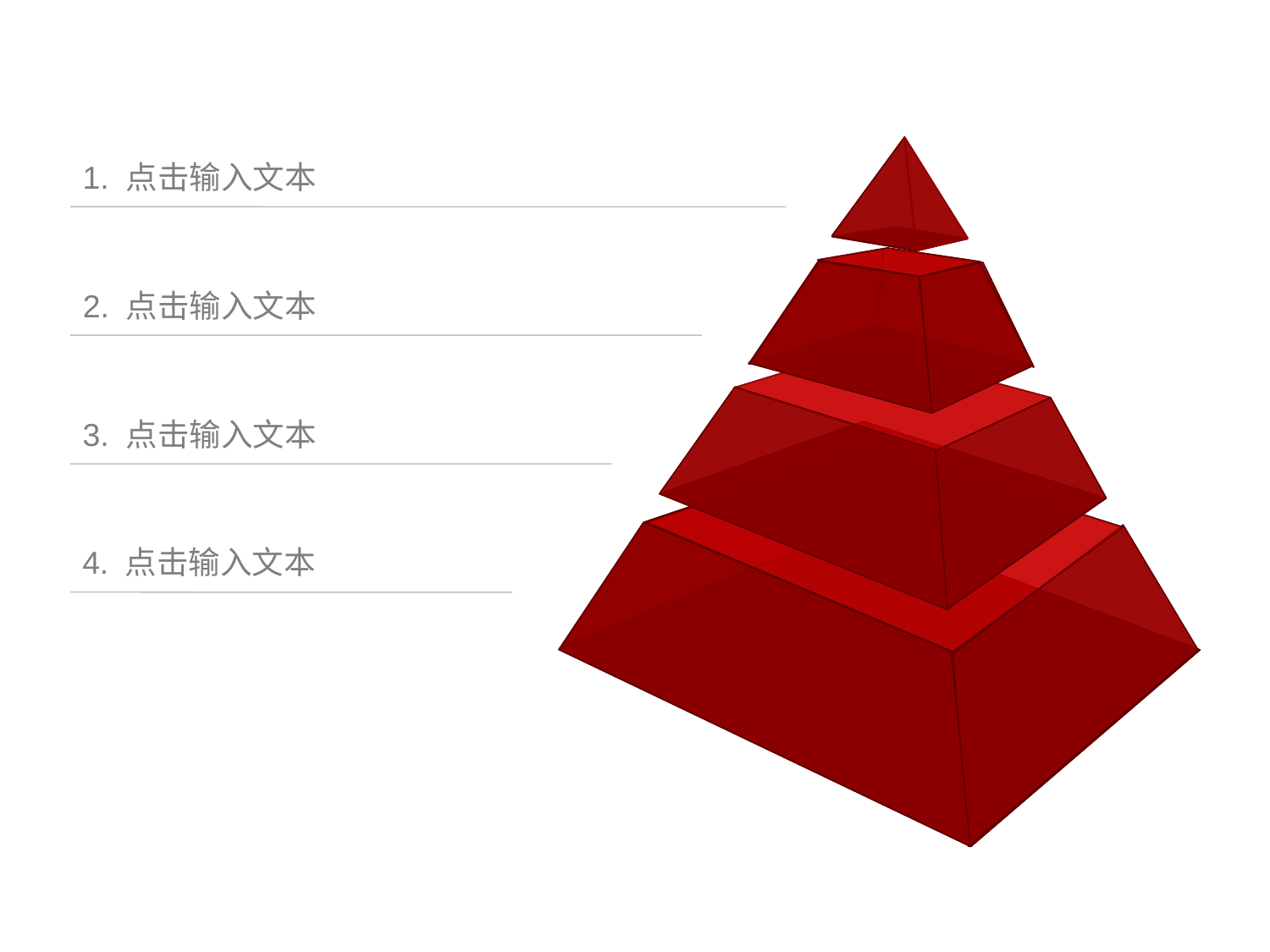

1. 点击输入文本

2. 点击输入文本

3. 点击输入文本

4. 点击输入文本